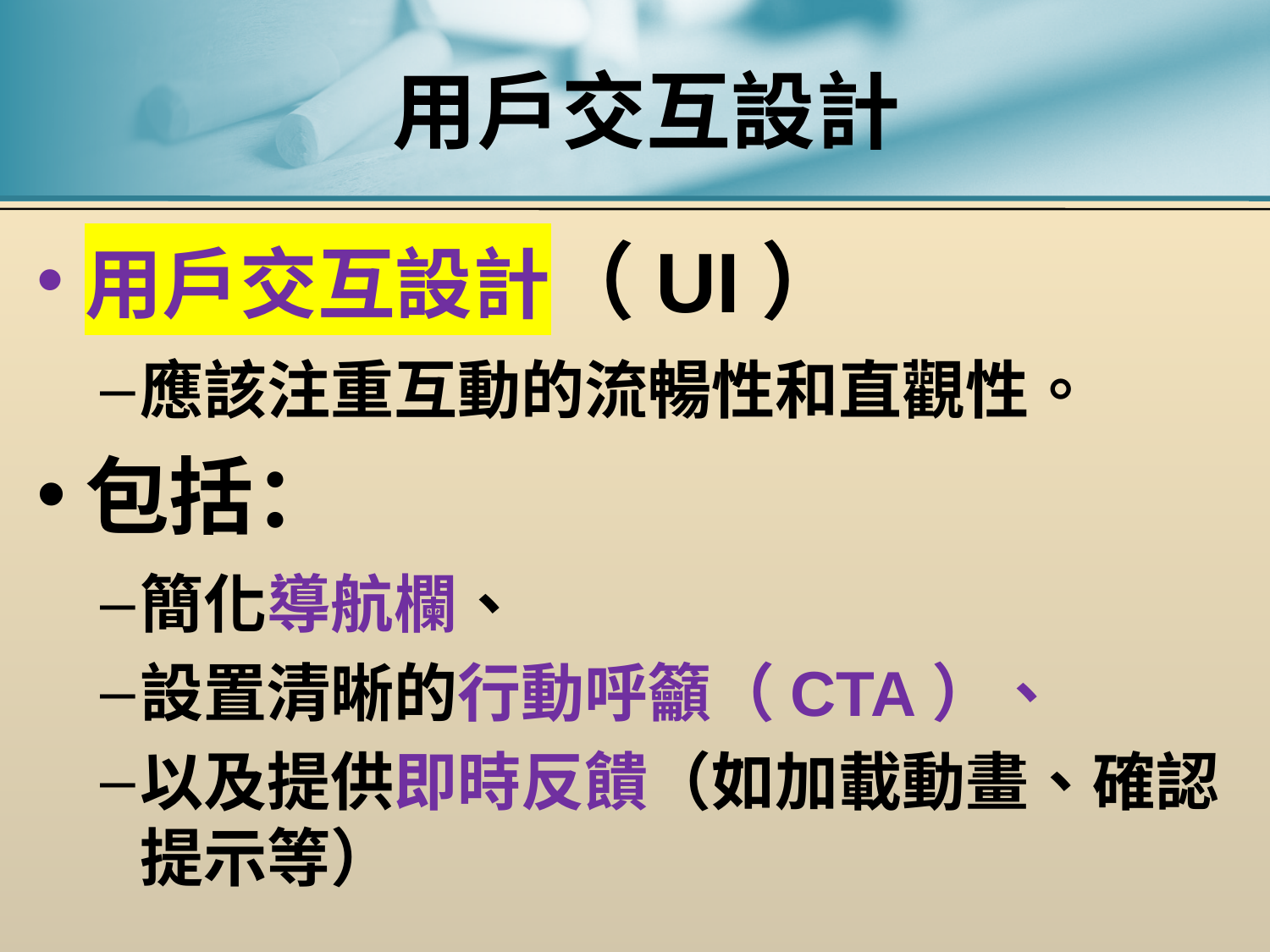

# 用戶交互設計
用戶交互設計（UI）
應該注重互動的流暢性和直觀性。
包括：
簡化導航欄、
設置清晰的行動呼籲（CTA）、
以及提供即時反饋（如加載動畫、確認提示等）